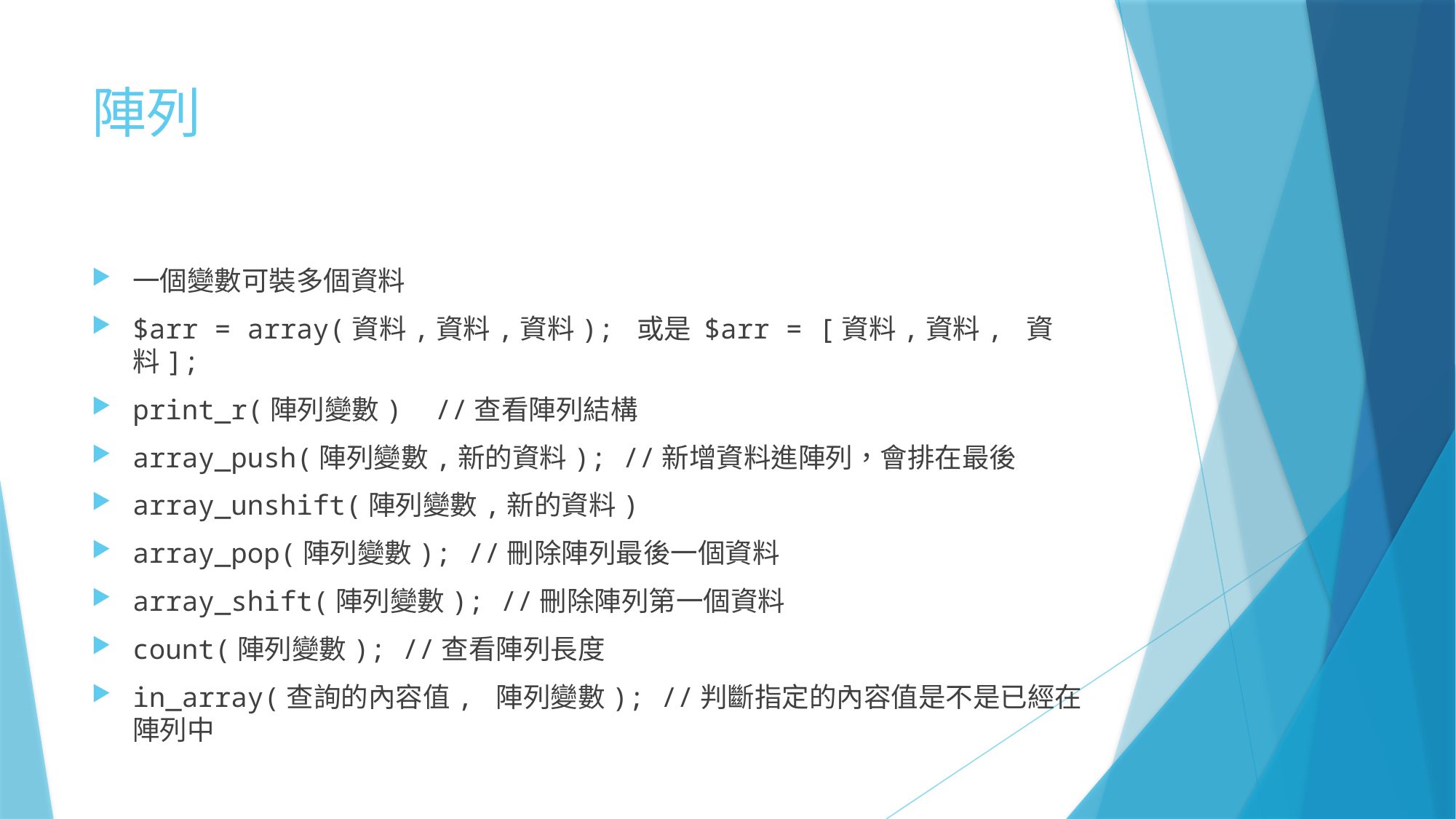

# 陣列
一個變數可裝多個資料
$arr = array(資料,資料,資料); 或是 $arr = [資料,資料, 資料];
print_r(陣列變數)  //查看陣列結構
array_push(陣列變數,新的資料); //新增資料進陣列，會排在最後
array_unshift(陣列變數,新的資料)
array_pop(陣列變數); //刪除陣列最後一個資料
array_shift(陣列變數); //刪除陣列第一個資料
count(陣列變數); //查看陣列長度
in_array(查詢的內容值, 陣列變數); //判斷指定的內容值是不是已經在陣列中